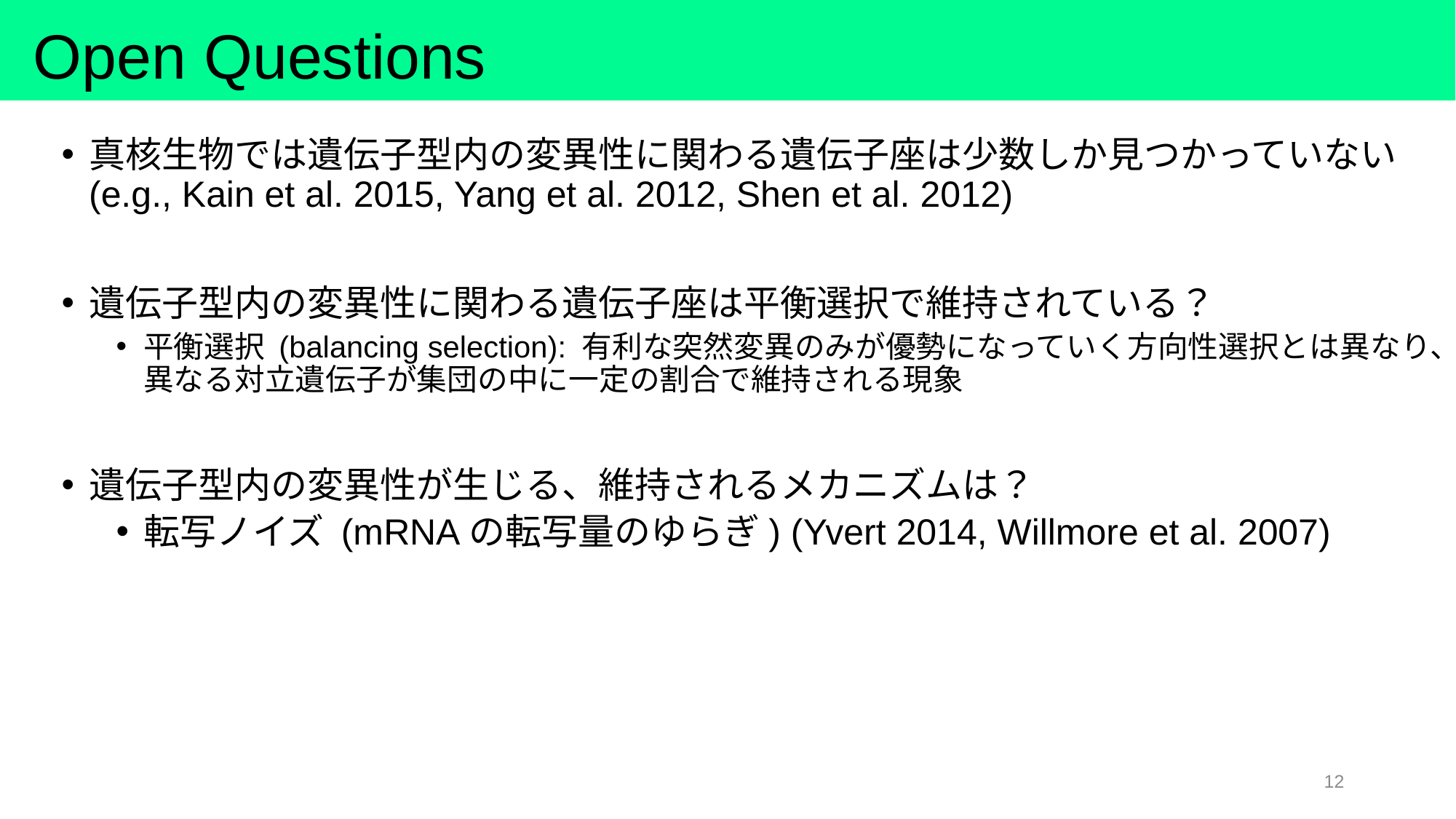

# Open Questions
真核生物では遺伝子型内の変異性に関わる遺伝子座は少数しか見つかっていない (e.g., Kain et al. 2015, Yang et al. 2012, Shen et al. 2012)

遺伝子型内の変異性に関わる遺伝子座は平衡選択で維持されている？
平衡選択 (balancing selection): 有利な突然変異のみが優勢になっていく方向性選択とは異なり、異なる対立遺伝子が集団の中に一定の割合で維持される現象

遺伝子型内の変異性が生じる、維持されるメカニズムは？
転写ノイズ (mRNAの転写量のゆらぎ) (Yvert 2014, Willmore et al. 2007)
12